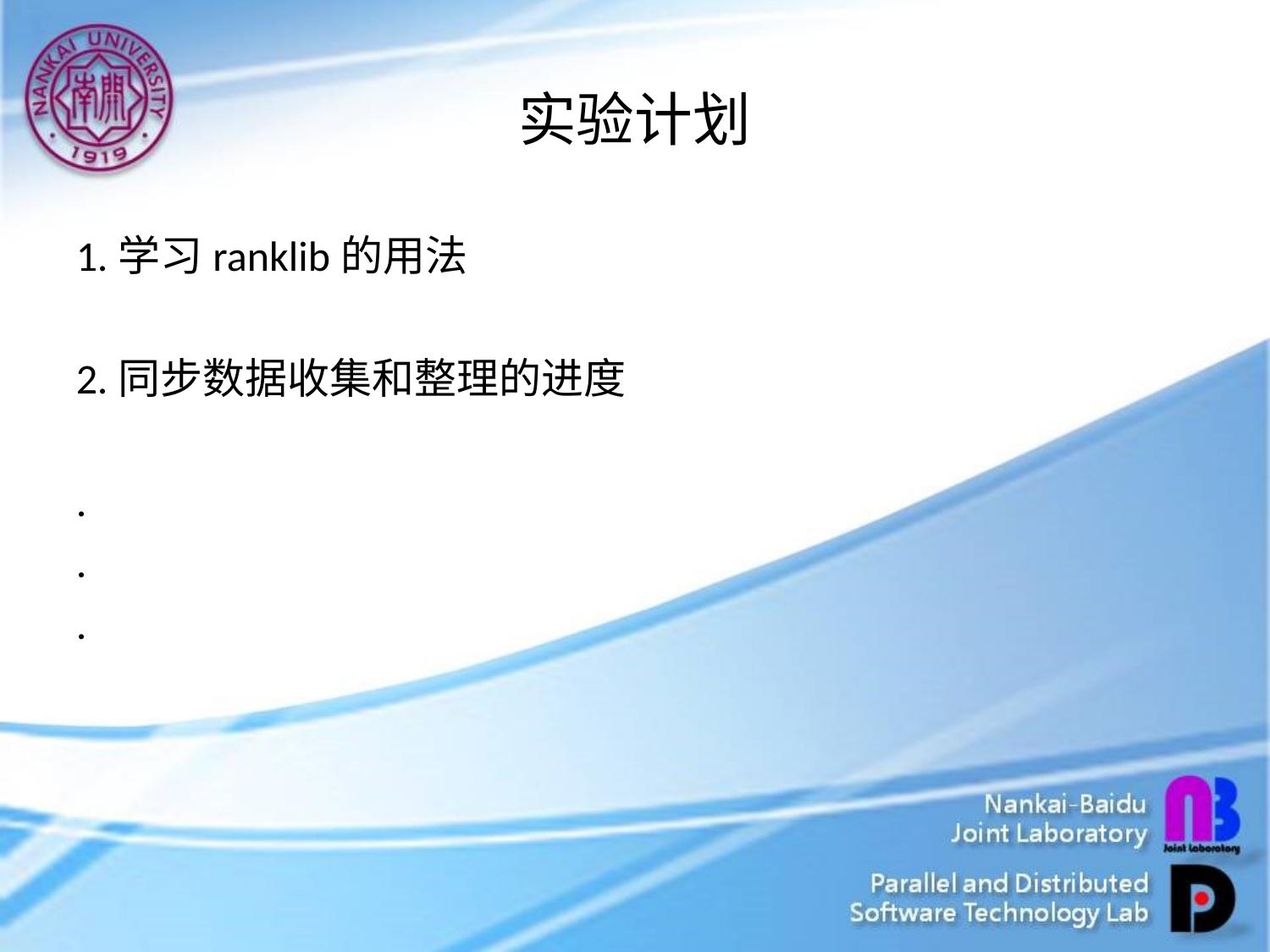

# 实验计划
1.学习ranklib的用法

2.同步数据收集和整理的进度

.
.
.